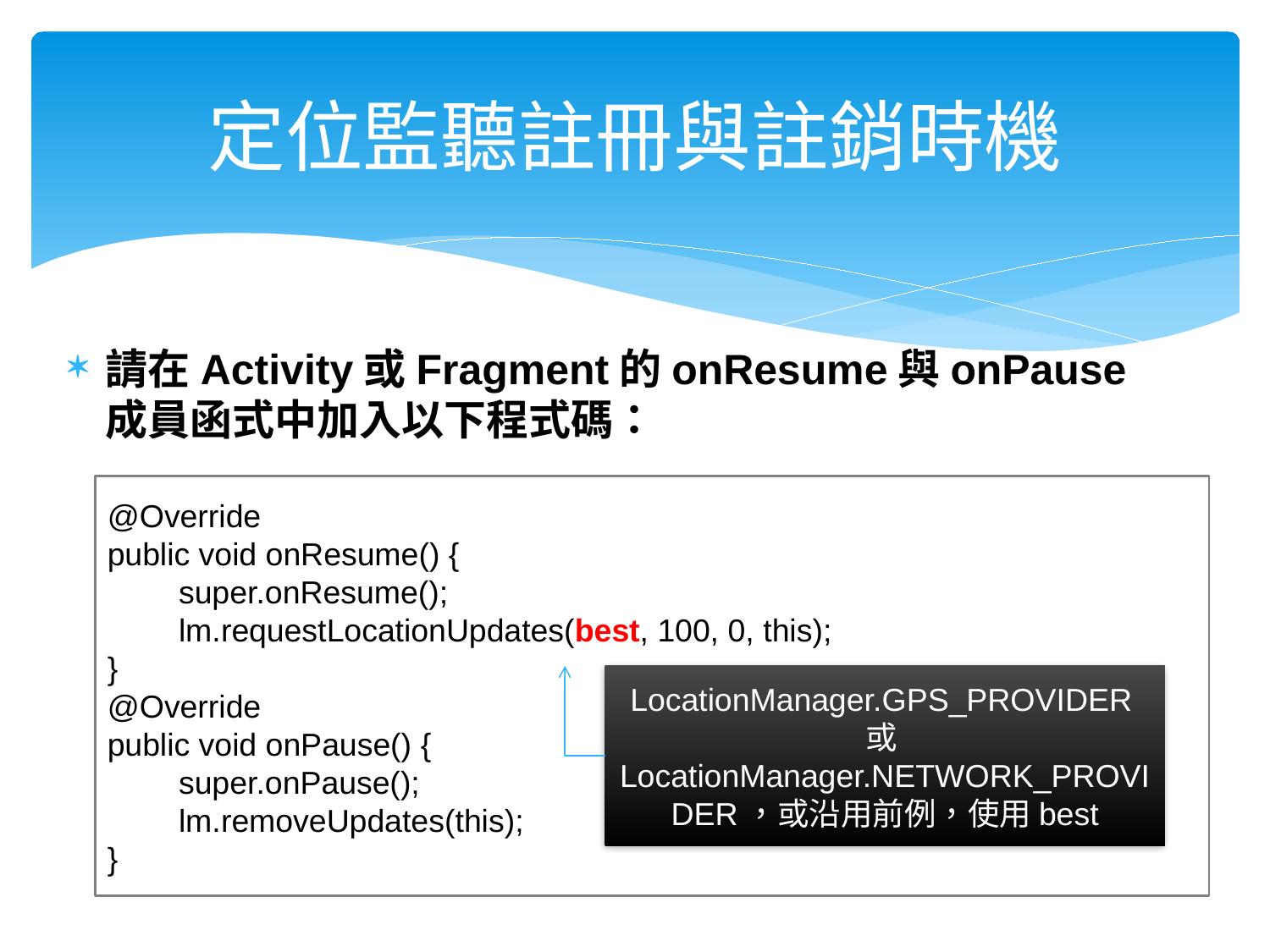

# 定位監聽註冊與註銷時機
請在Activity或Fragment的onResume與onPause成員函式中加入以下程式碼：
@Override
public void onResume() {
        super.onResume();
        lm.requestLocationUpdates(best, 100, 0, this);
}
@Override
public void onPause() {
        super.onPause();
        lm.removeUpdates(this);
}
LocationManager.GPS_PROVIDER或LocationManager.NETWORK_PROVIDER，或沿用前例，使用best